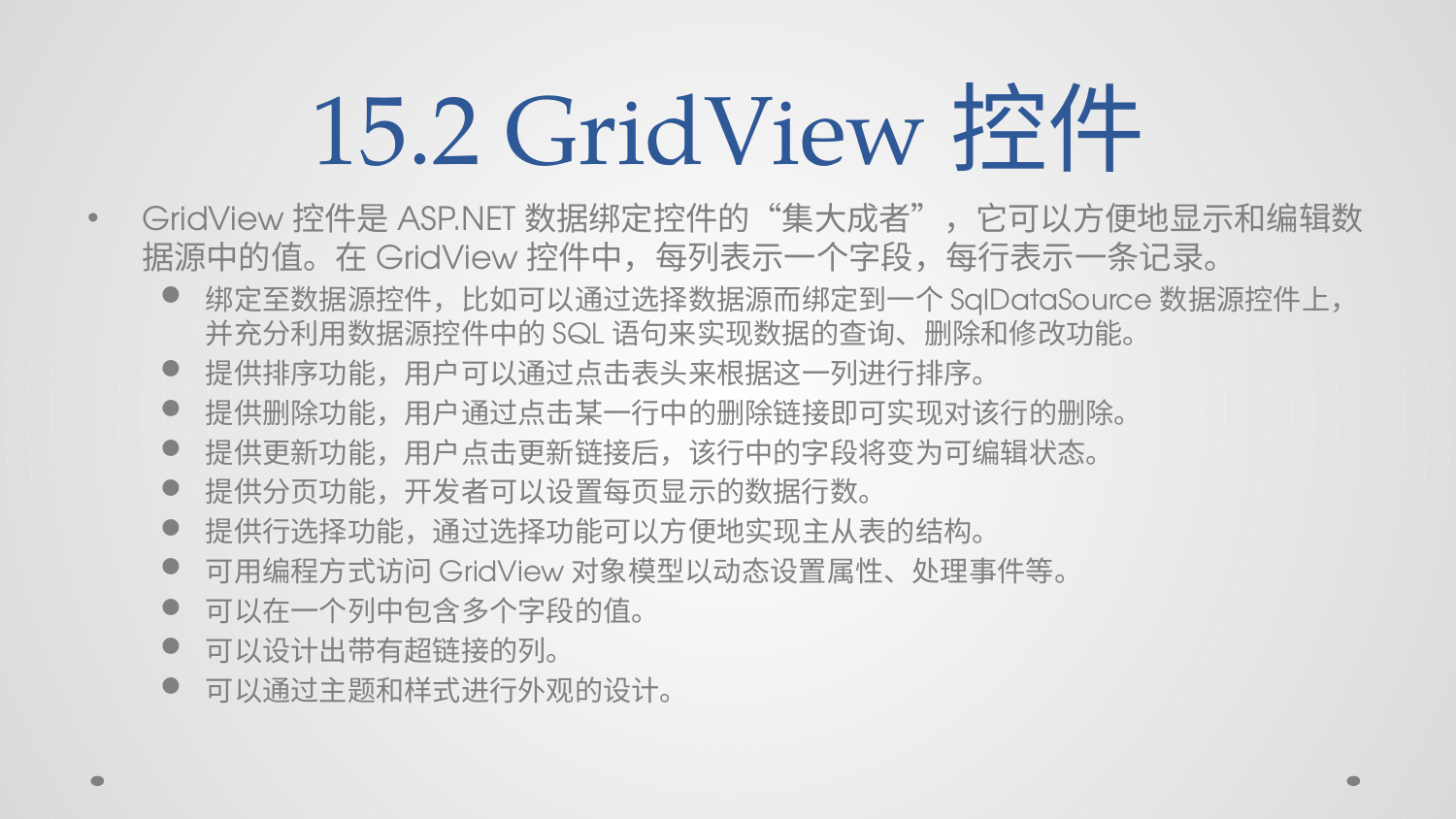

# 15.2 GridView控件
GridView控件是ASP.NET数据绑定控件的“集大成者”，它可以方便地显示和编辑数据源中的值。在GridView控件中，每列表示一个字段，每行表示一条记录。
绑定至数据源控件，比如可以通过选择数据源而绑定到一个SqlDataSource数据源控件上，并充分利用数据源控件中的SQL语句来实现数据的查询、删除和修改功能。
提供排序功能，用户可以通过点击表头来根据这一列进行排序。
提供删除功能，用户通过点击某一行中的删除链接即可实现对该行的删除。
提供更新功能，用户点击更新链接后，该行中的字段将变为可编辑状态。
提供分页功能，开发者可以设置每页显示的数据行数。
提供行选择功能，通过选择功能可以方便地实现主从表的结构。
可用编程方式访问GridView对象模型以动态设置属性、处理事件等。
可以在一个列中包含多个字段的值。
可以设计出带有超链接的列。
可以通过主题和样式进行外观的设计。